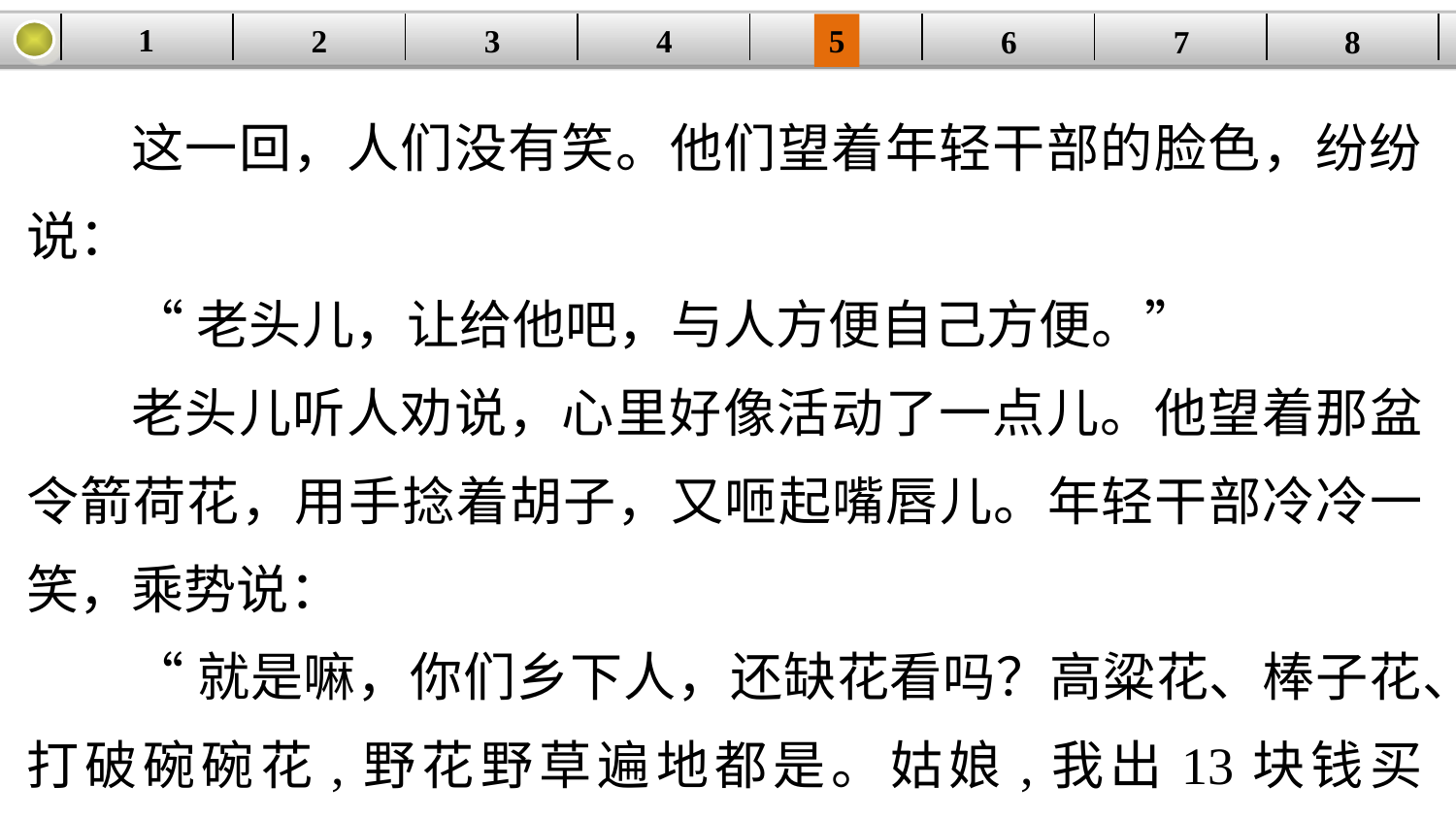

1
2
3
4
|  |  |  |  |  |  |  |  |
| --- | --- | --- | --- | --- | --- | --- | --- |
5
6
7
8

这一回，人们没有笑。他们望着年轻干部的脸色，纷纷说：
“老头儿，让给他吧，与人方便自己方便。”
老头儿听人劝说，心里好像活动了一点儿。他望着那盆令箭荷花，用手捻着胡子，又咂起嘴唇儿。年轻干部冷冷一笑，乘势说：
“就是嘛，你们乡下人，还缺花看吗？高粱花、棒子花、打破碗碗花,野花野草遍地都是。姑娘,我出13块钱买了！”